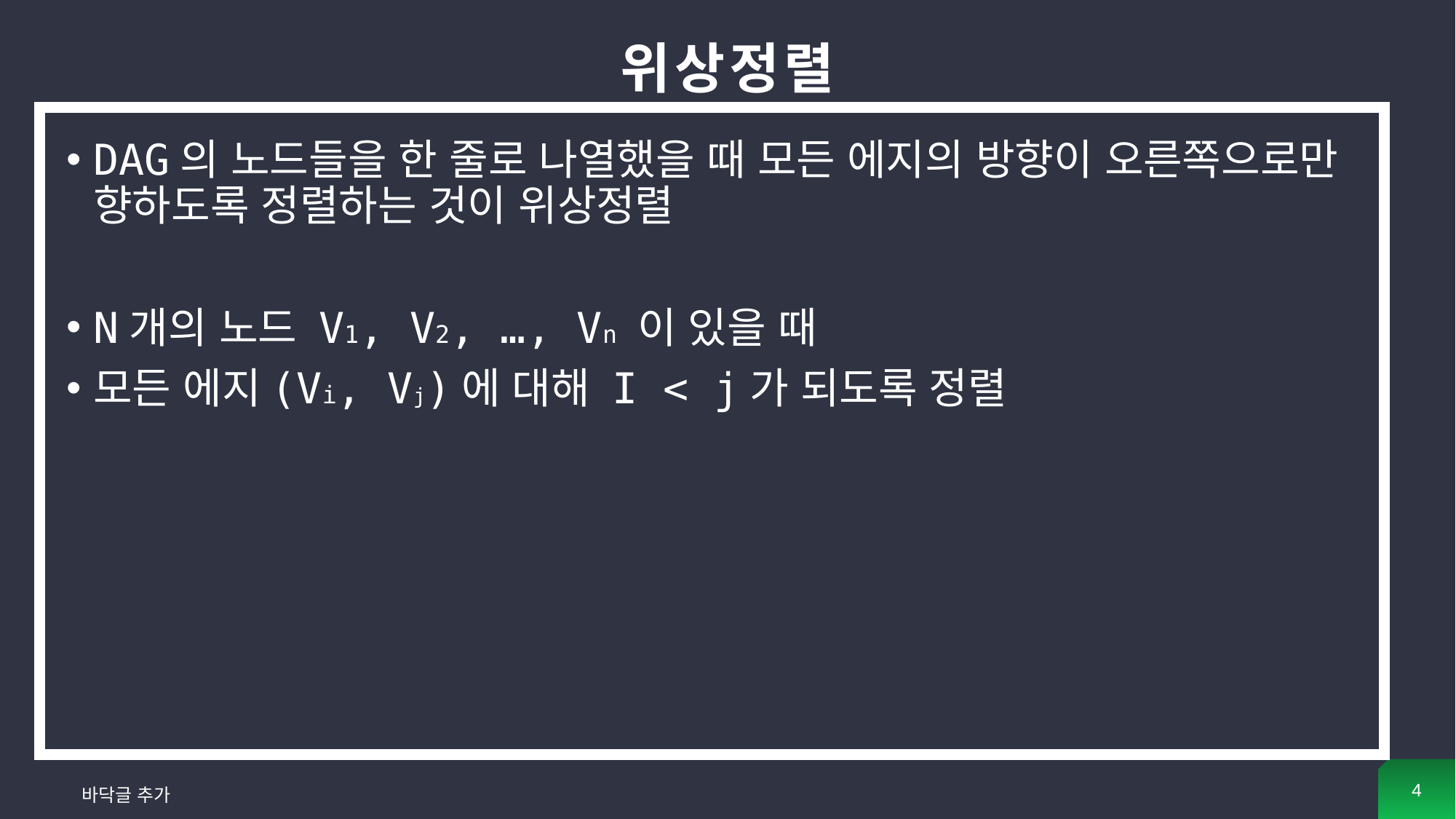

# 위상정렬

DAG의 노드들을 한 줄로 나열했을 때 모든 에지의 방향이 오른쪽으로만 향하도록 정렬하는 것이 위상정렬

N개의 노드 V1, V2, …, Vn 이 있을 때
모든 에지(Vi, Vj)에 대해 I < j가 되도록 정렬

4
바닥글 추가